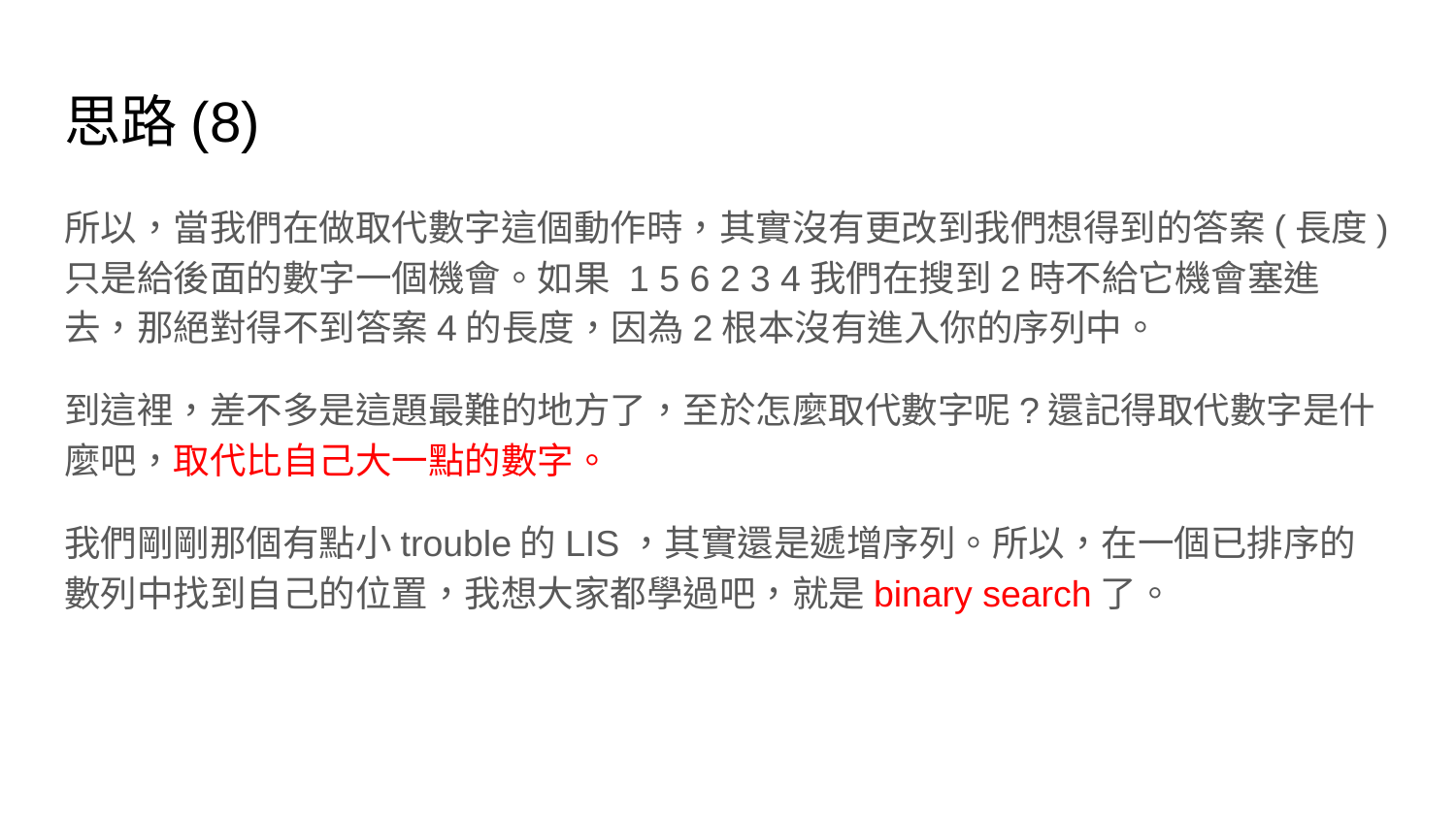

# 思路(8)
所以，當我們在做取代數字這個動作時，其實沒有更改到我們想得到的答案(長度)只是給後面的數字一個機會。如果 1 5 6 2 3 4我們在搜到2時不給它機會塞進去，那絕對得不到答案4的長度，因為2根本沒有進入你的序列中。
到這裡，差不多是這題最難的地方了，至於怎麼取代數字呢?還記得取代數字是什麼吧，取代比自己大一點的數字。
我們剛剛那個有點小trouble的LIS，其實還是遞增序列。所以，在一個已排序的數列中找到自己的位置，我想大家都學過吧，就是binary search了。